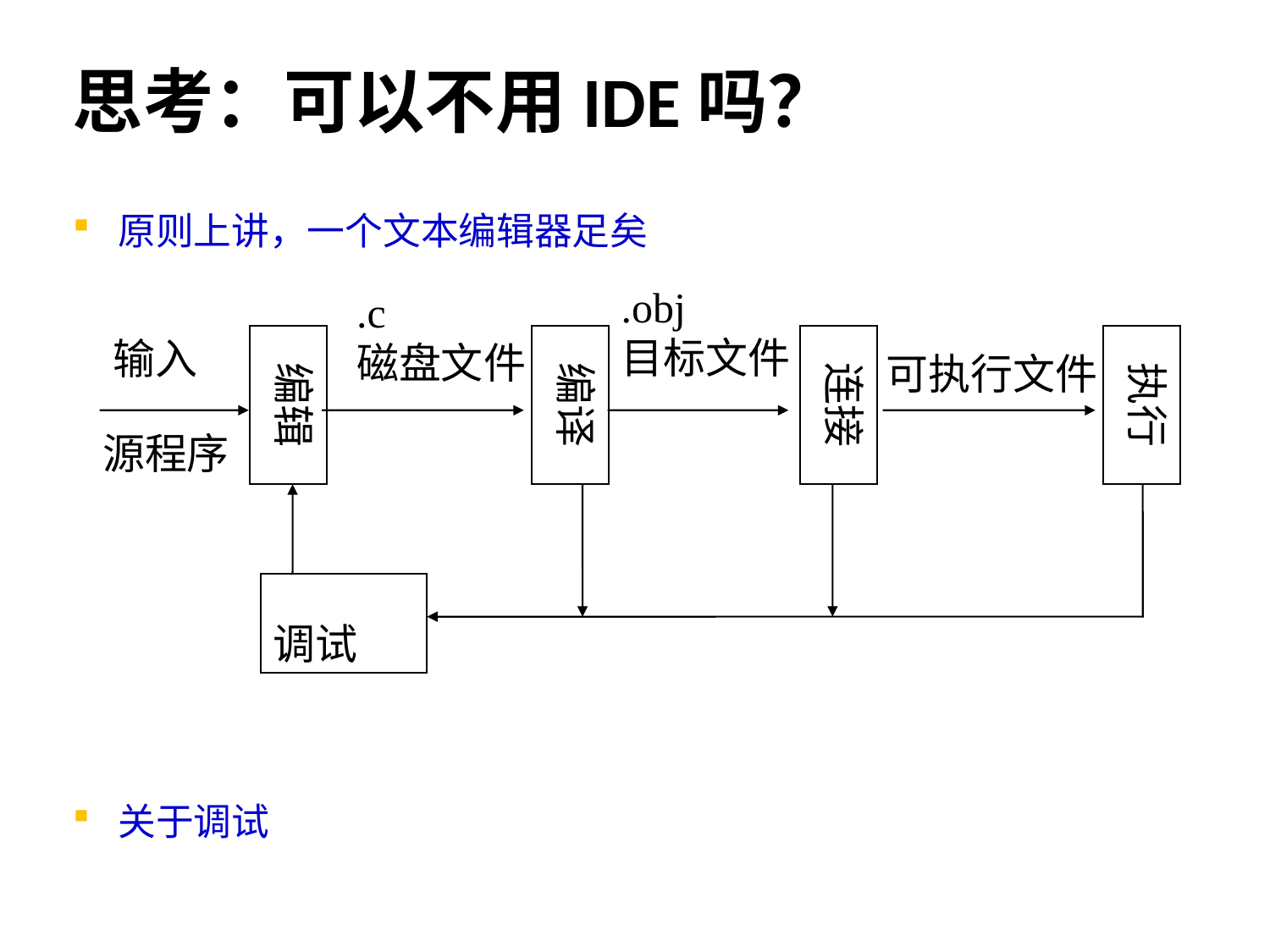

# 思考：可以不用IDE吗？
原则上讲，一个文本编辑器足矣

关于调试
.obj
目标文件
.c
磁盘文件

可执行文件
输入
编辑
编译
连接

源程序

调试

执行